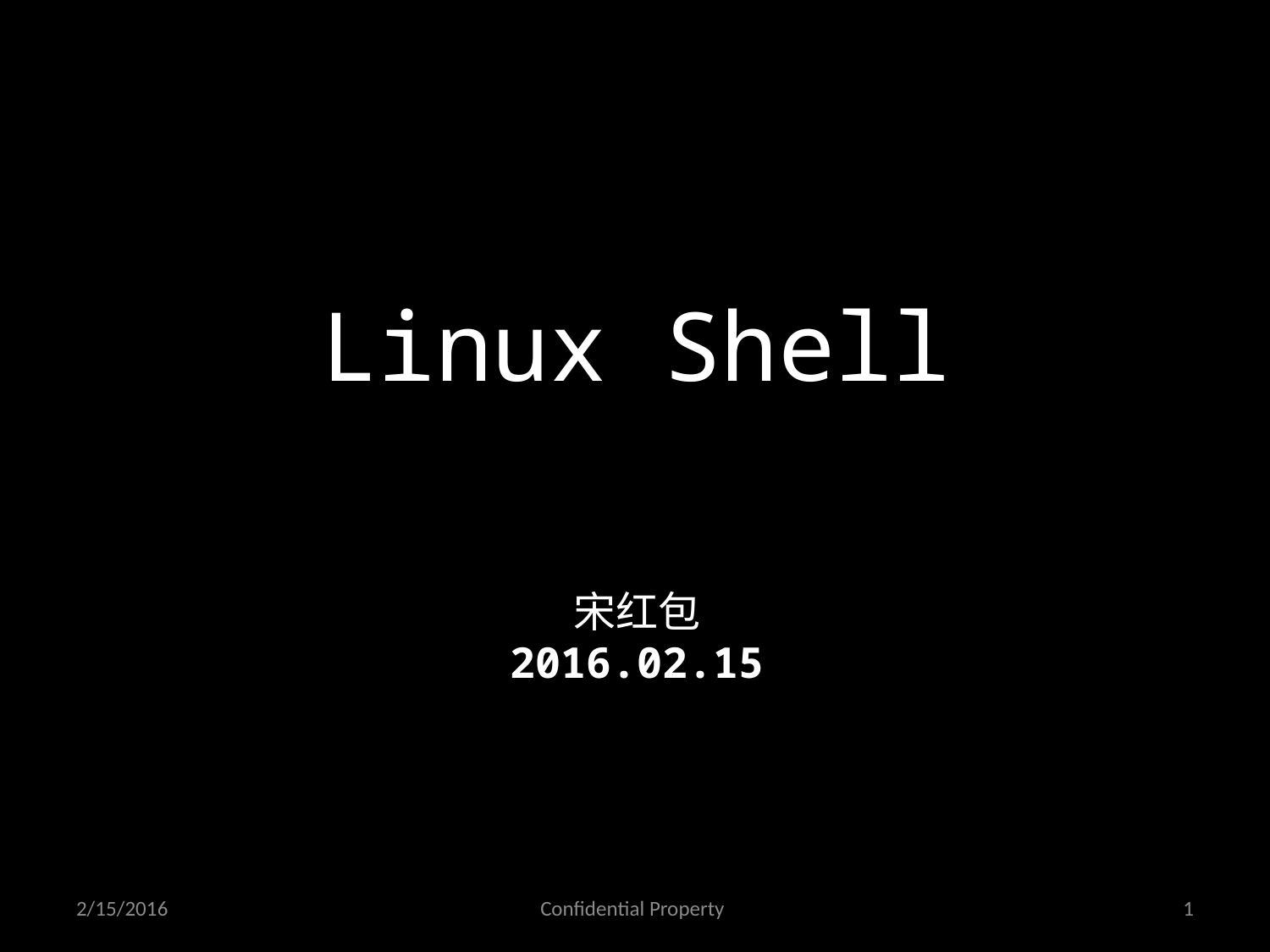

Linux Shell
宋红包
2016.02.15
2/15/2016
Confidential Property
1